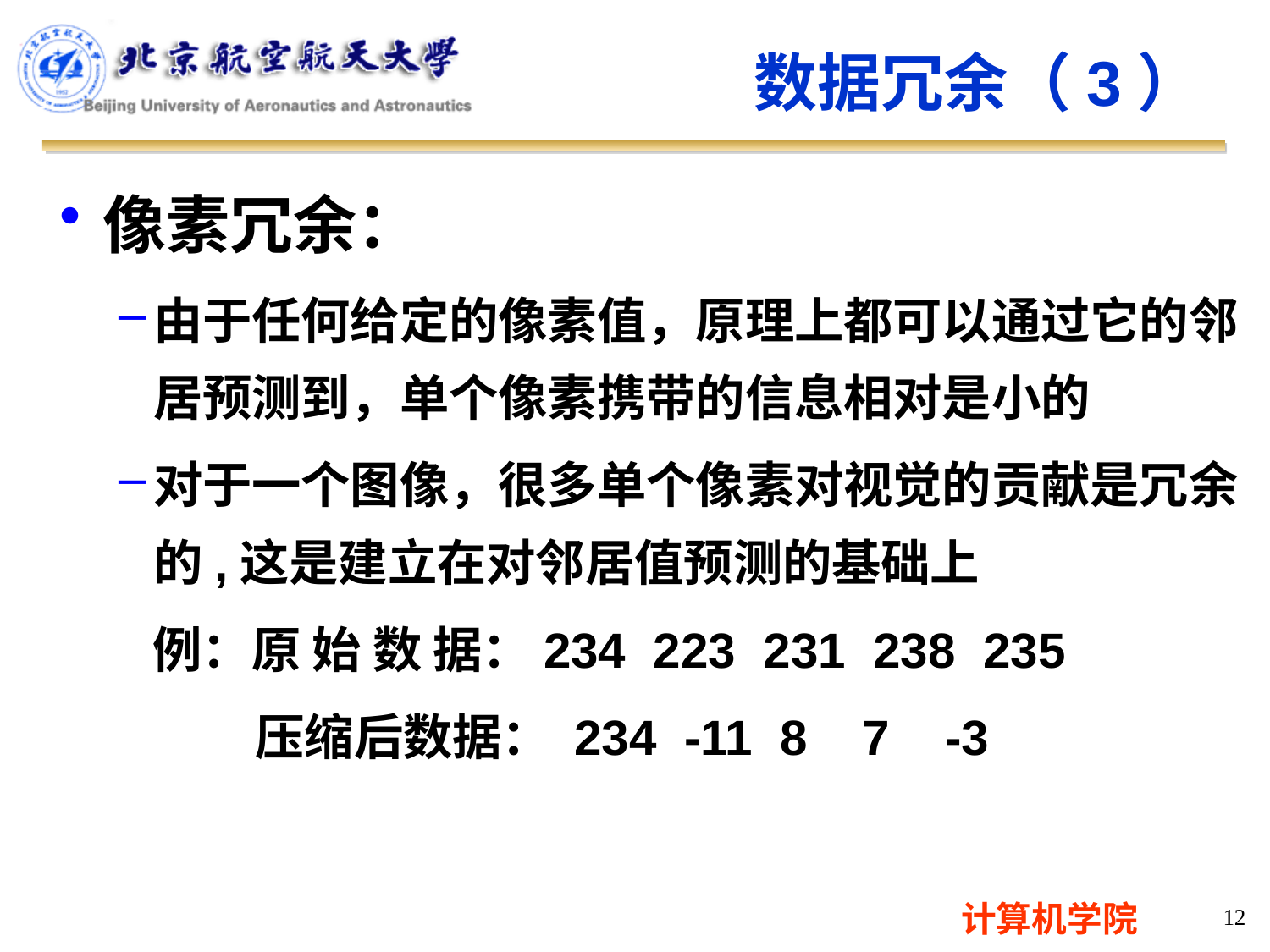

数据冗余（3）
像素冗余：
由于任何给定的像素值，原理上都可以通过它的邻居预测到，单个像素携带的信息相对是小的
对于一个图像，很多单个像素对视觉的贡献是冗余的,这是建立在对邻居值预测的基础上
  例：原 始 数 据：234  223  231  238  235
  压缩后数据： 234  -11  8    7    -3

12